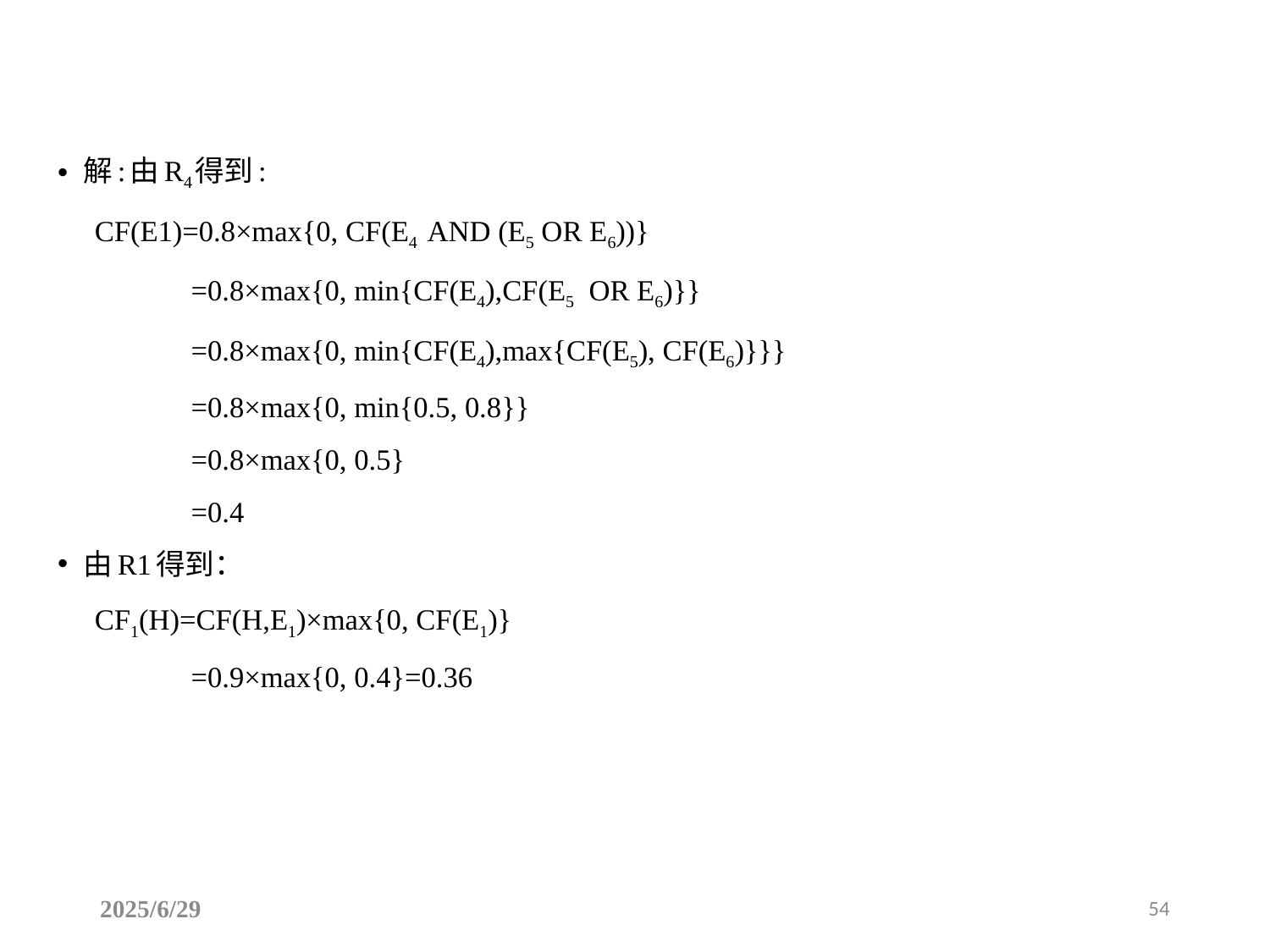

解:由R4得到:
     CF(E1)=0.8×max{0, CF(E4  AND (E5 OR E6))}
                  =0.8×max{0, min{CF(E4),CF(E5  OR E6)}}
                  =0.8×max{0, min{CF(E4),max{CF(E5), CF(E6)}}}
                  =0.8×max{0, min{0.5, 0.8}}
                  =0.8×max{0, 0.5}
                  =0.4
由R1得到：
     CF1(H)=CF(H,E1)×max{0, CF(E1)}
                  =0.9×max{0, 0.4}=0.36
2025/6/29
54